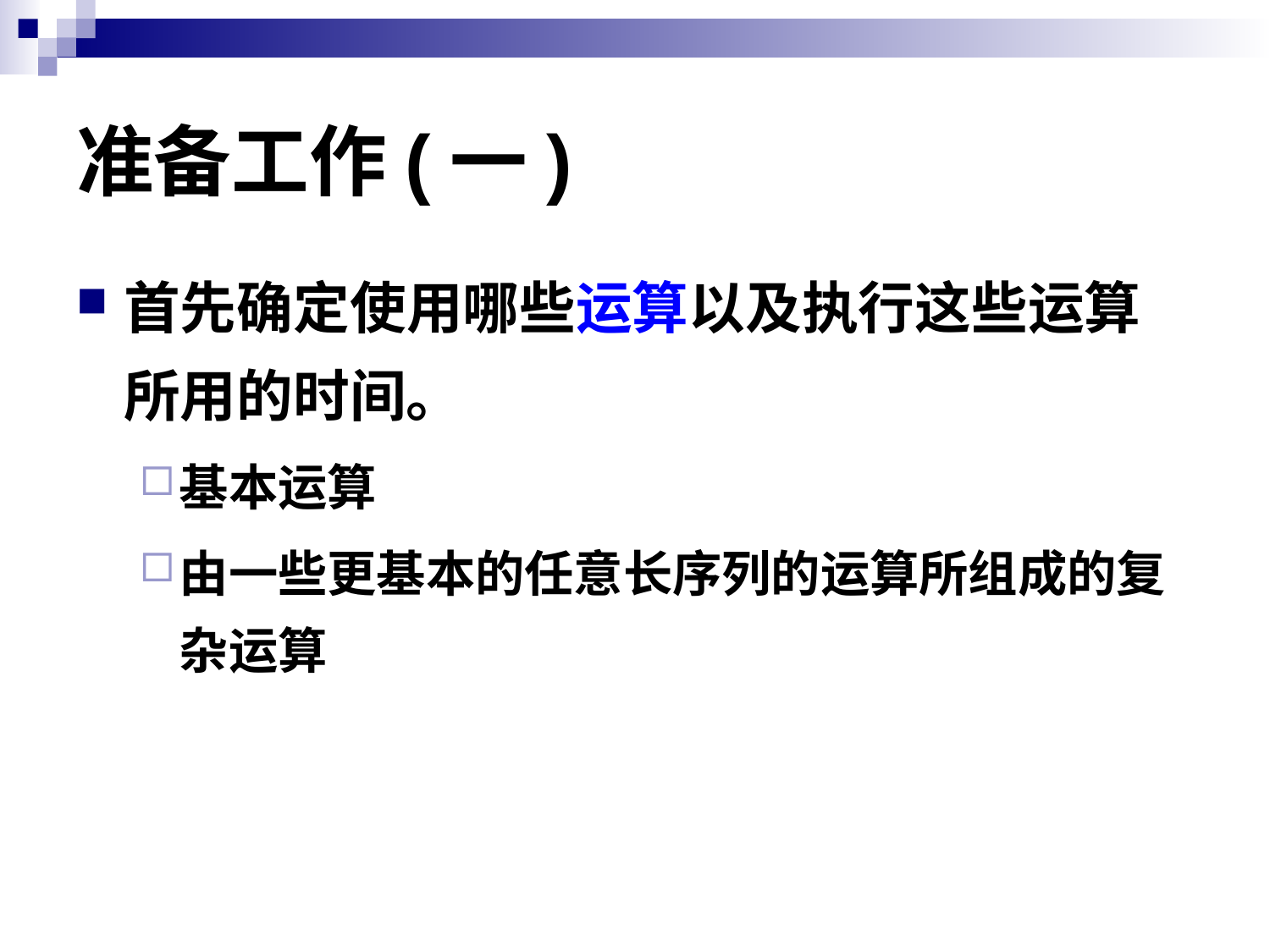

# 准备工作(一)
首先确定使用哪些运算以及执行这些运算所用的时间。
基本运算
由一些更基本的任意长序列的运算所组成的复杂运算